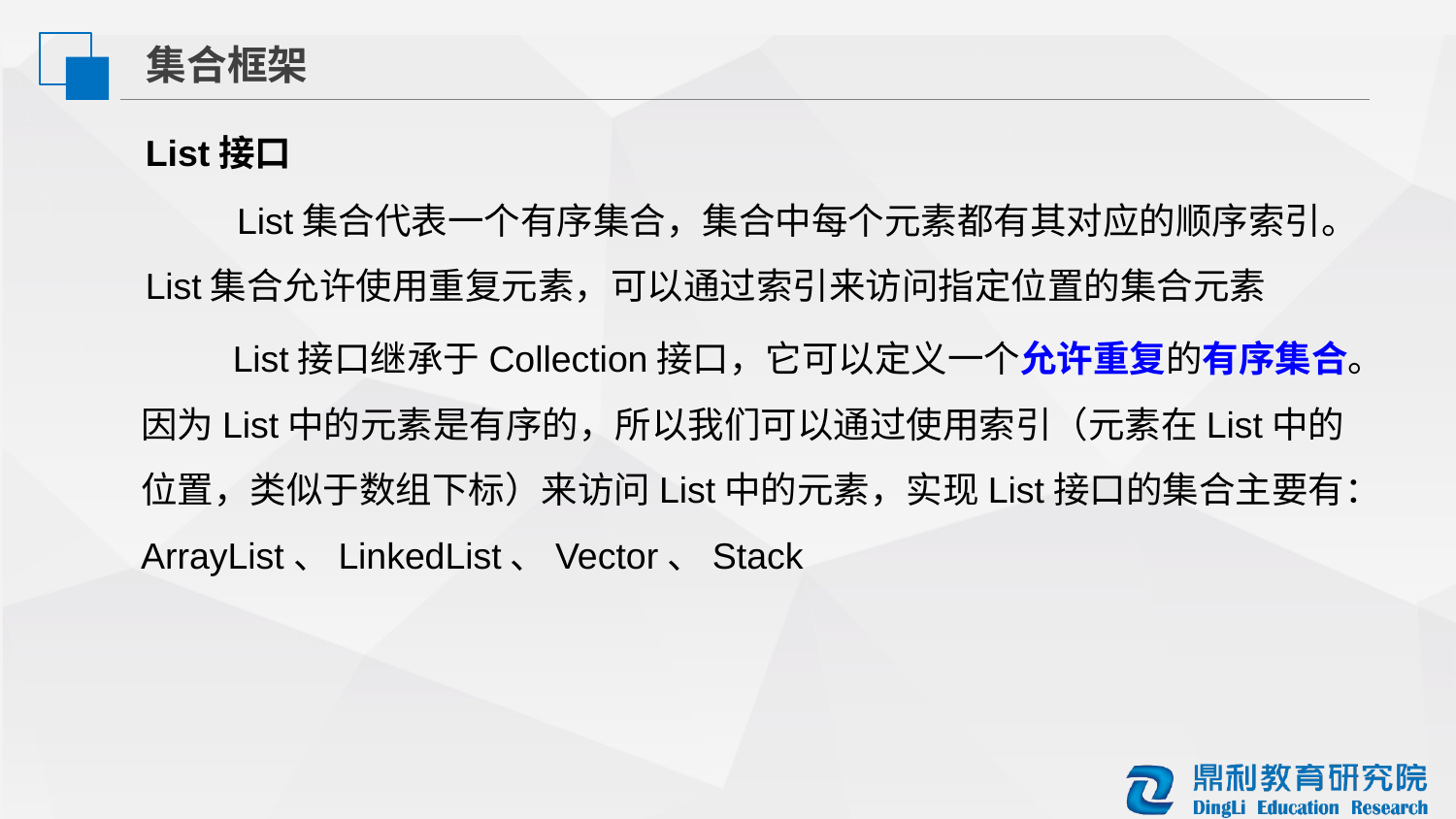

集合框架
List接口
         List集合代表一个有序集合，集合中每个元素都有其对应的顺序索引。List集合允许使用重复元素，可以通过索引来访问指定位置的集合元素
         List接口继承于Collection接口，它可以定义一个允许重复的有序集合。因为List中的元素是有序的，所以我们可以通过使用索引（元素在List中的位置，类似于数组下标）来访问List中的元素，实现List接口的集合主要有：ArrayList、LinkedList、Vector、Stack